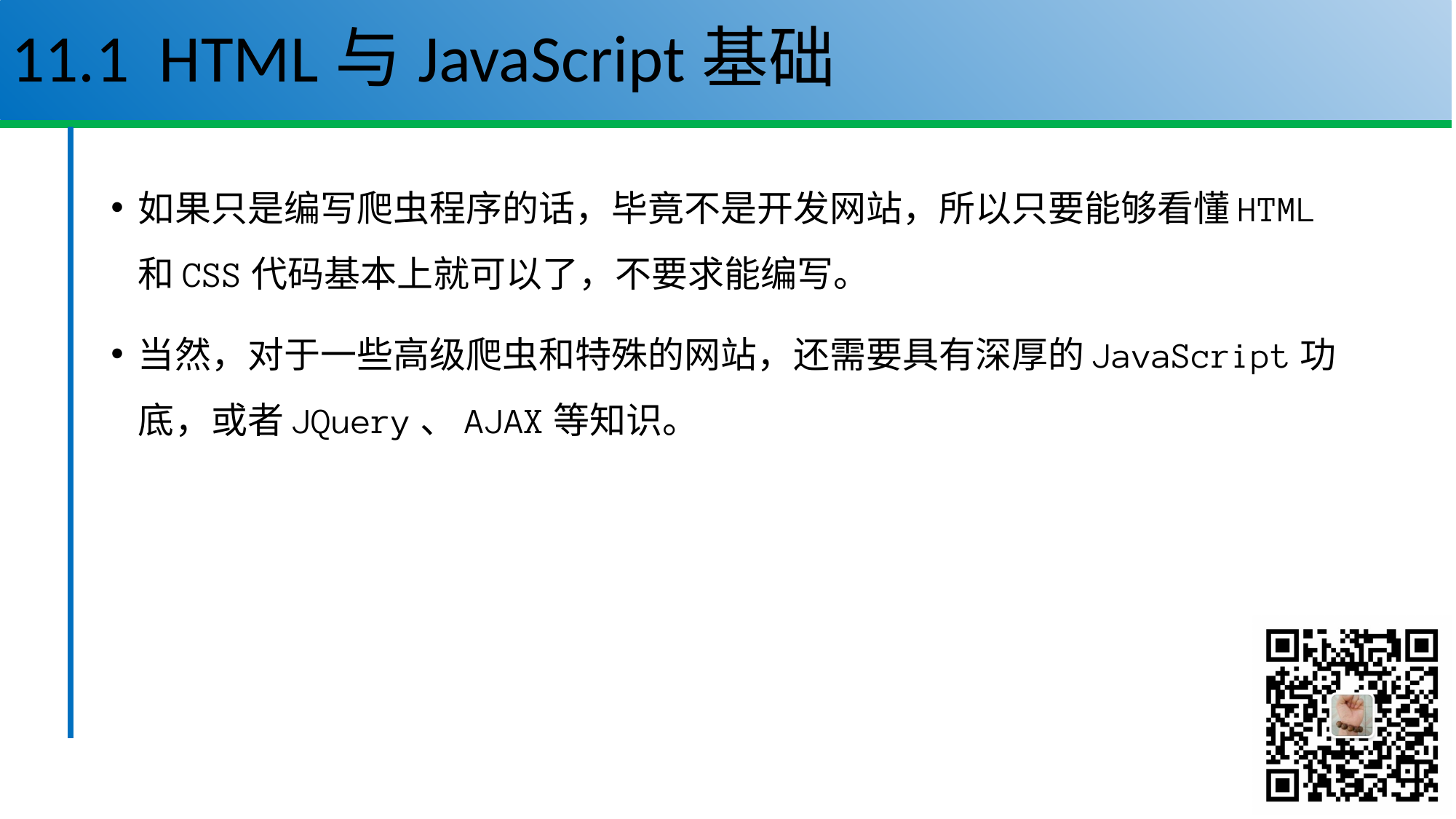

# 11.1  HTML与JavaScript基础
如果只是编写爬虫程序的话，毕竟不是开发网站，所以只要能够看懂HTML和CSS代码基本上就可以了，不要求能编写。
当然，对于一些高级爬虫和特殊的网站，还需要具有深厚的JavaScript功底，或者JQuery、AJAX等知识。
3